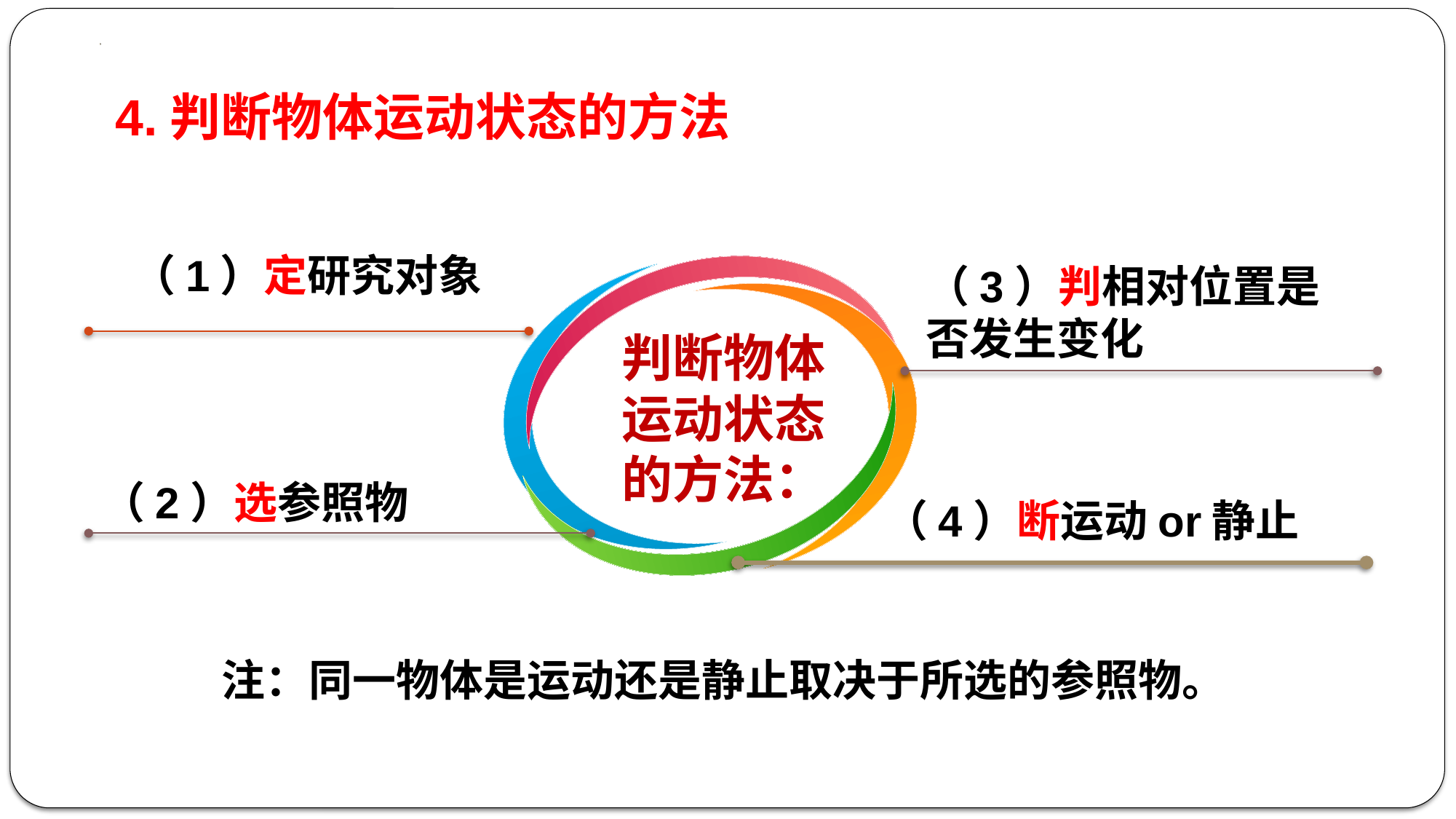

4.判断物体运动状态的方法
 （1）定研究对象
（3）判相对位置是否发生变化

判断物体运动状态的方法：
  （2）选参照物
  （4）断运动or静止
注：同一物体是运动还是静止取决于所选的参照物。